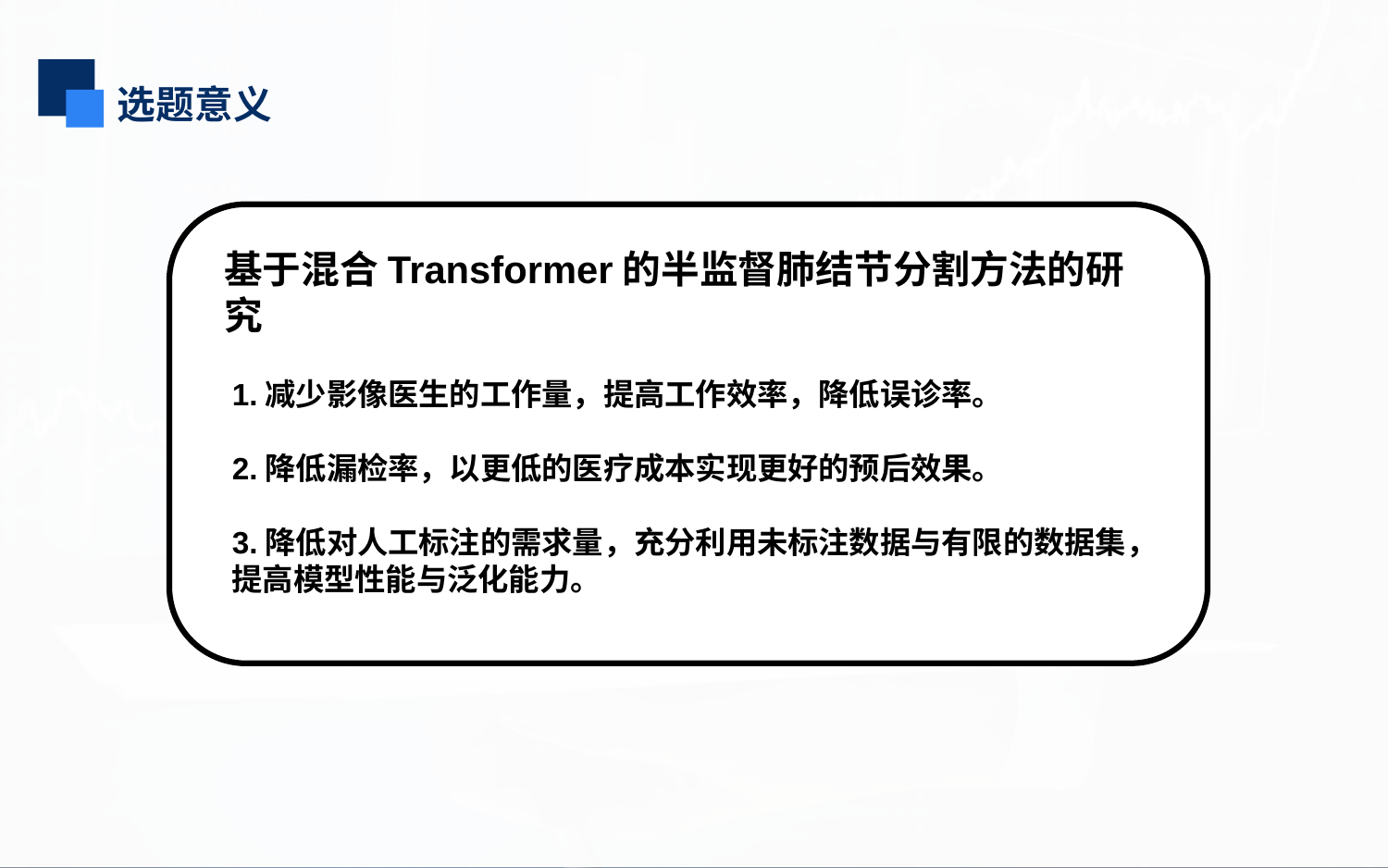

选题意义

基于混合Transformer的半监督肺结节分割方法的研究
1.减少影像医生的工作量，提高工作效率，降低误诊率。

2.降低漏检率，以更低的医疗成本实现更好的预后效果。

3.降低对人工标注的需求量，充分利用未标注数据与有限的数据集，提高模型性能与泛化能力。